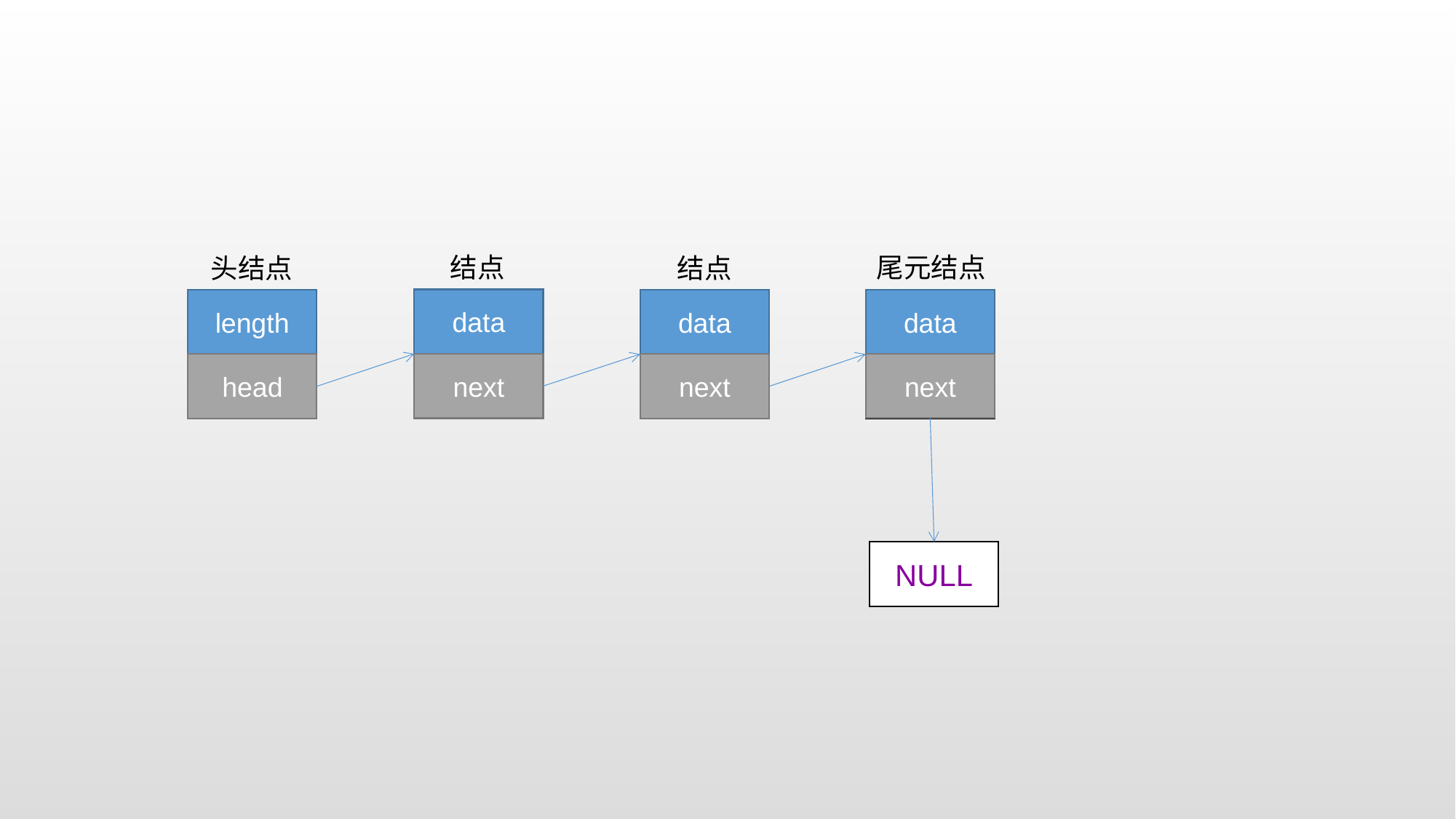

结点

data
next
尾元结点

data
next
头结点
length
head

结点
data

next
NULL